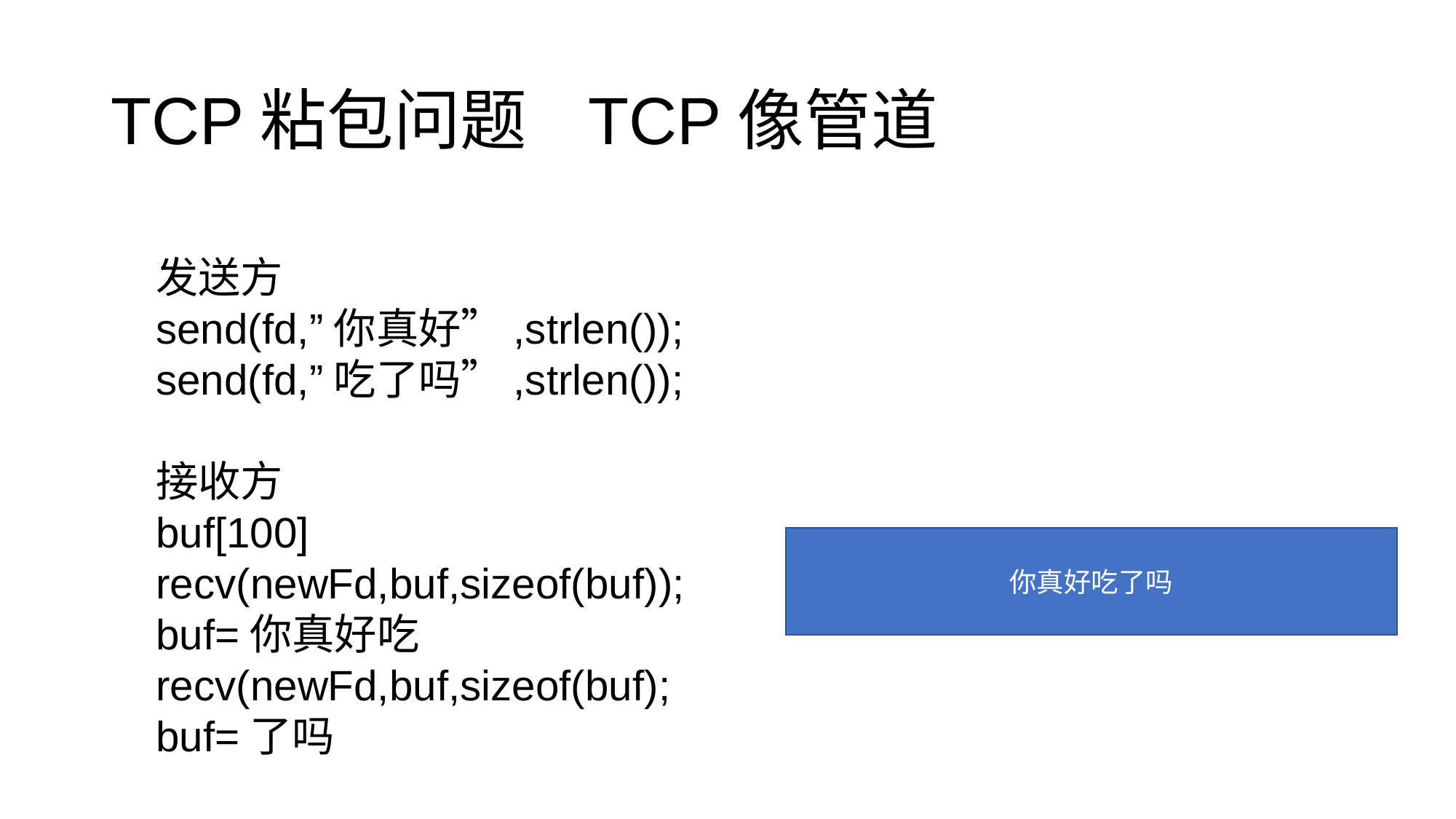

# TCP粘包问题   TCP像管道
发送方
send(fd,”你真好”,strlen());
send(fd,”吃了吗”,strlen());

接收方
buf[100]
recv(newFd,buf,sizeof(buf));
buf=你真好吃
recv(newFd,buf,sizeof(buf);
buf=了吗
你真好吃了吗